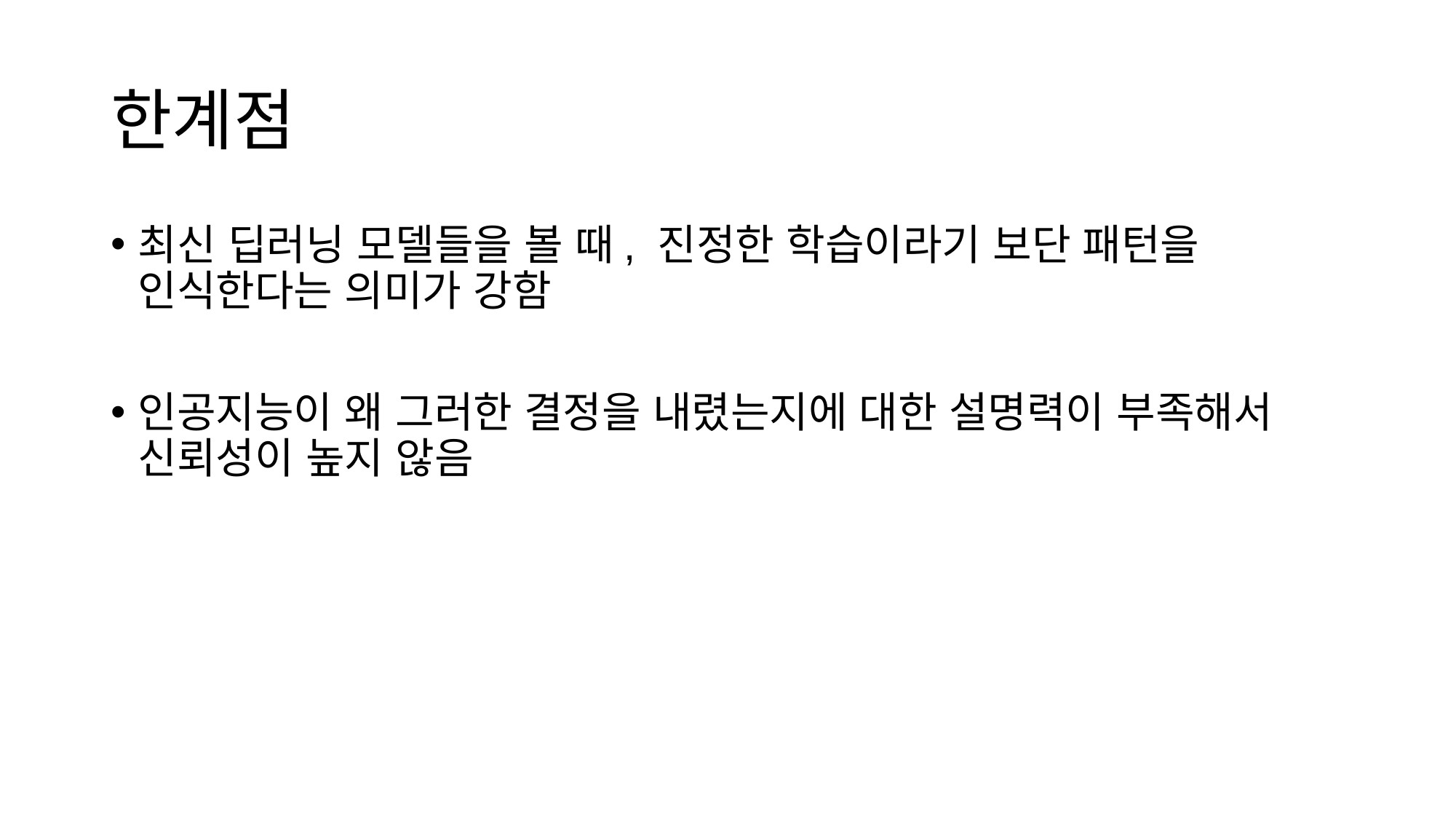

# 한계점
최신 딥러닝 모델들을 볼 때, 진정한 학습이라기 보단 패턴을 인식한다는 의미가 강함

인공지능이 왜 그러한 결정을 내렸는지에 대한 설명력이 부족해서 신뢰성이 높지 않음